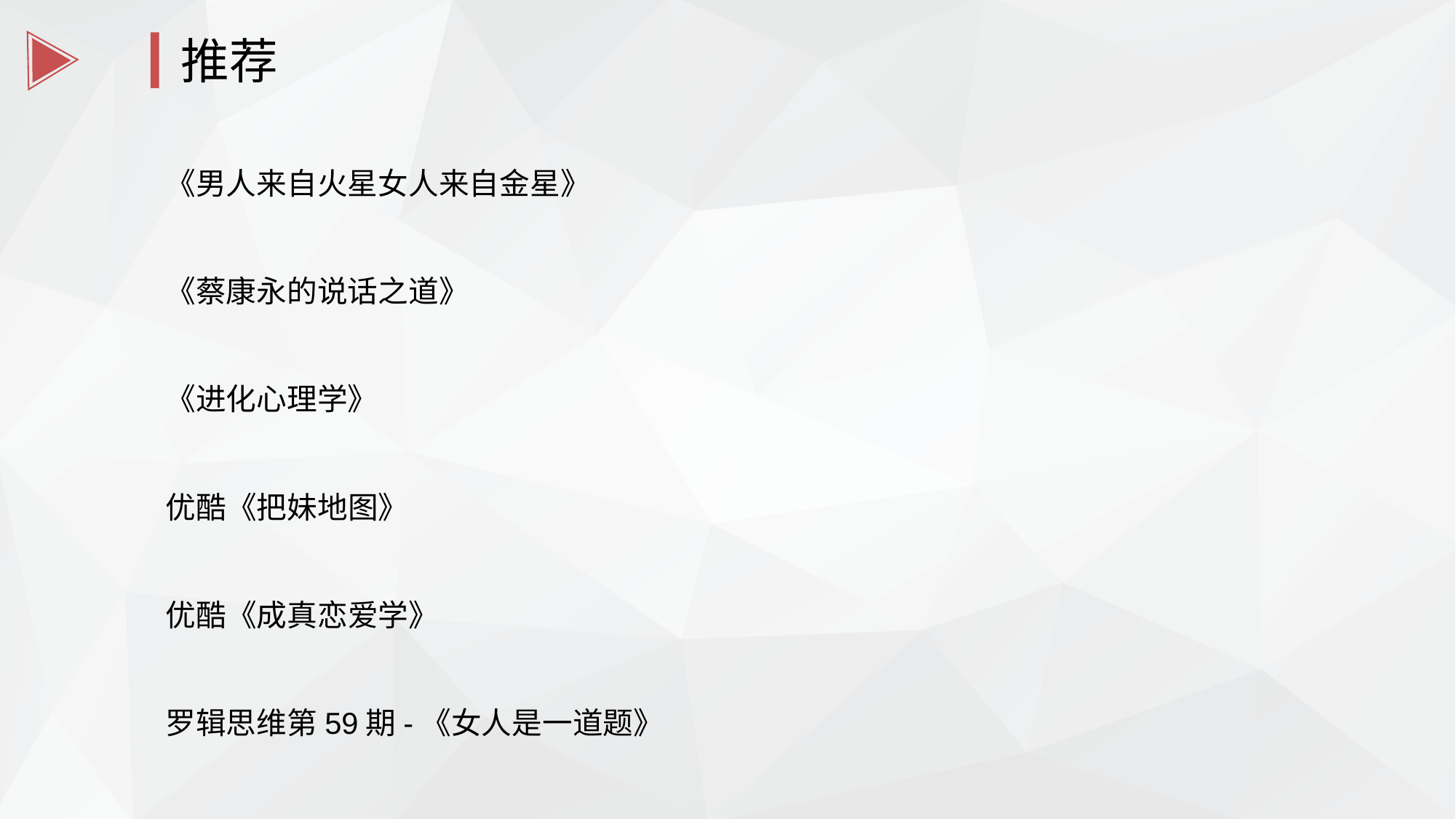

推荐

《男人来自火星女人来自金星》
《蔡康永的说话之道》
《进化心理学》
优酷《把妹地图》
优酷《成真恋爱学》
罗辑思维第59期-《女人是一道题》